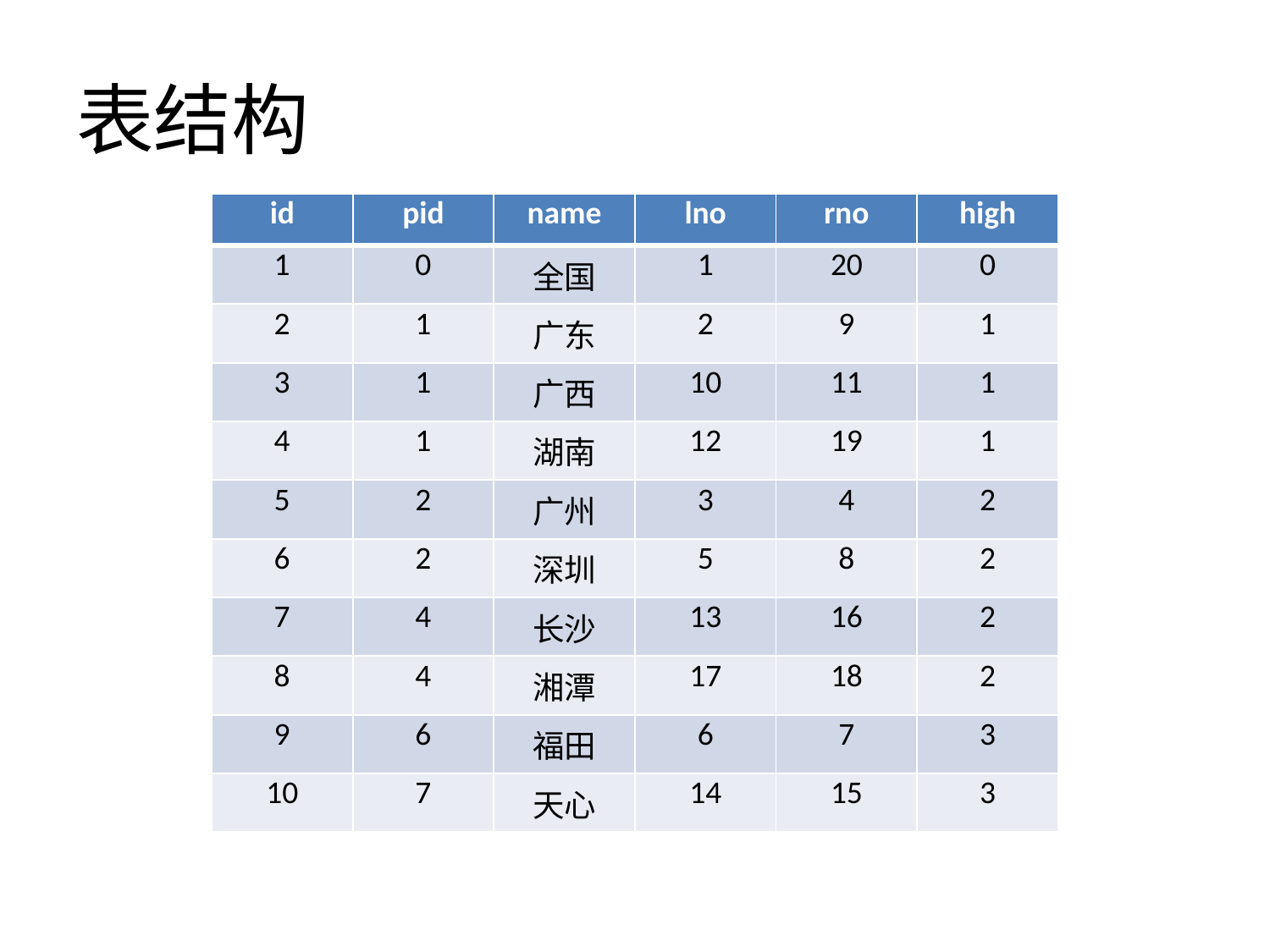

# 表结构
| id | pid | name | lno | rno | high |
| --- | --- | --- | --- | --- | --- |
| 1 | 0 | 全国 | 1 | 20 | 0 |
| 2 | 1 | 广东 | 2 | 9 | 1 |
| 3 | 1 | 广西 | 10 | 11 | 1 |
| 4 | 1 | 湖南 | 12 | 19 | 1 |
| 5 | 2 | 广州 | 3 | 4 | 2 |
| 6 | 2 | 深圳 | 5 | 8 | 2 |
| 7 | 4 | 长沙 | 13 | 16 | 2 |
| 8 | 4 | 湘潭 | 17 | 18 | 2 |
| 9 | 6 | 福田 | 6 | 7 | 3 |
| 10 | 7 | 天心 | 14 | 15 | 3 |